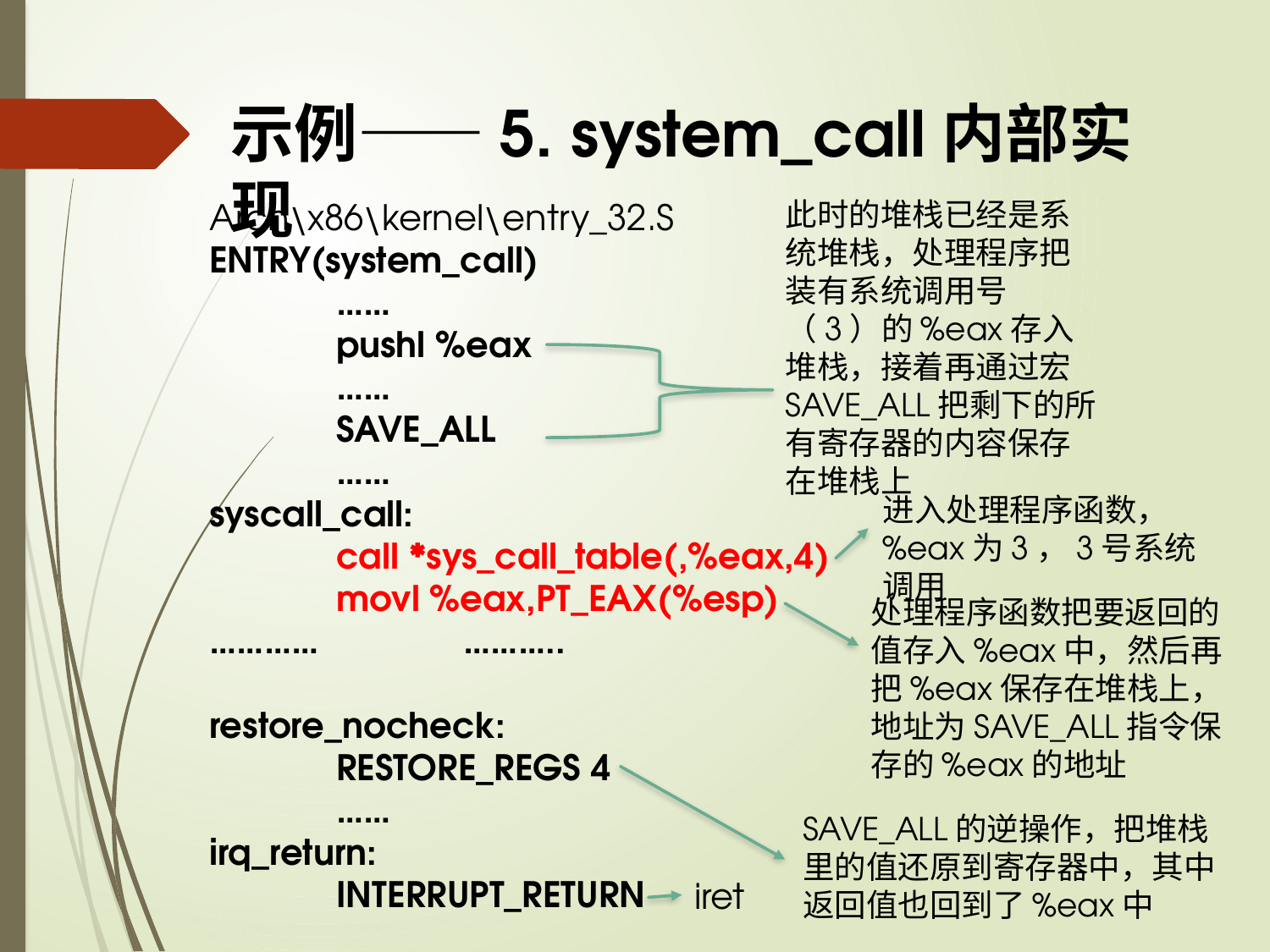

示例——5. system_call内部实现
Arch\x86\kernel\entry_32.S
ENTRY(system_call)
	……
	pushl %eax
	……
	SAVE_ALL
	……
syscall_call:
	call *sys_call_table(,%eax,4)
	movl %eax,PT_EAX(%esp)
…………		………..

restore_nocheck:
	RESTORE_REGS 4
	……
irq_return:
	INTERRUPT_RETURN
此时的堆栈已经是系统堆栈，处理程序把装有系统调用号（3）的%eax存入堆栈，接着再通过宏SAVE_ALL把剩下的所有寄存器的内容保存在堆栈上

进入处理程序函数，%eax为3，3号系统调用
处理程序函数把要返回的值存入%eax中，然后再把%eax保存在堆栈上，地址为SAVE_ALL指令保存的%eax的地址
SAVE_ALL的逆操作，把堆栈里的值还原到寄存器中，其中返回值也回到了%eax中
iret